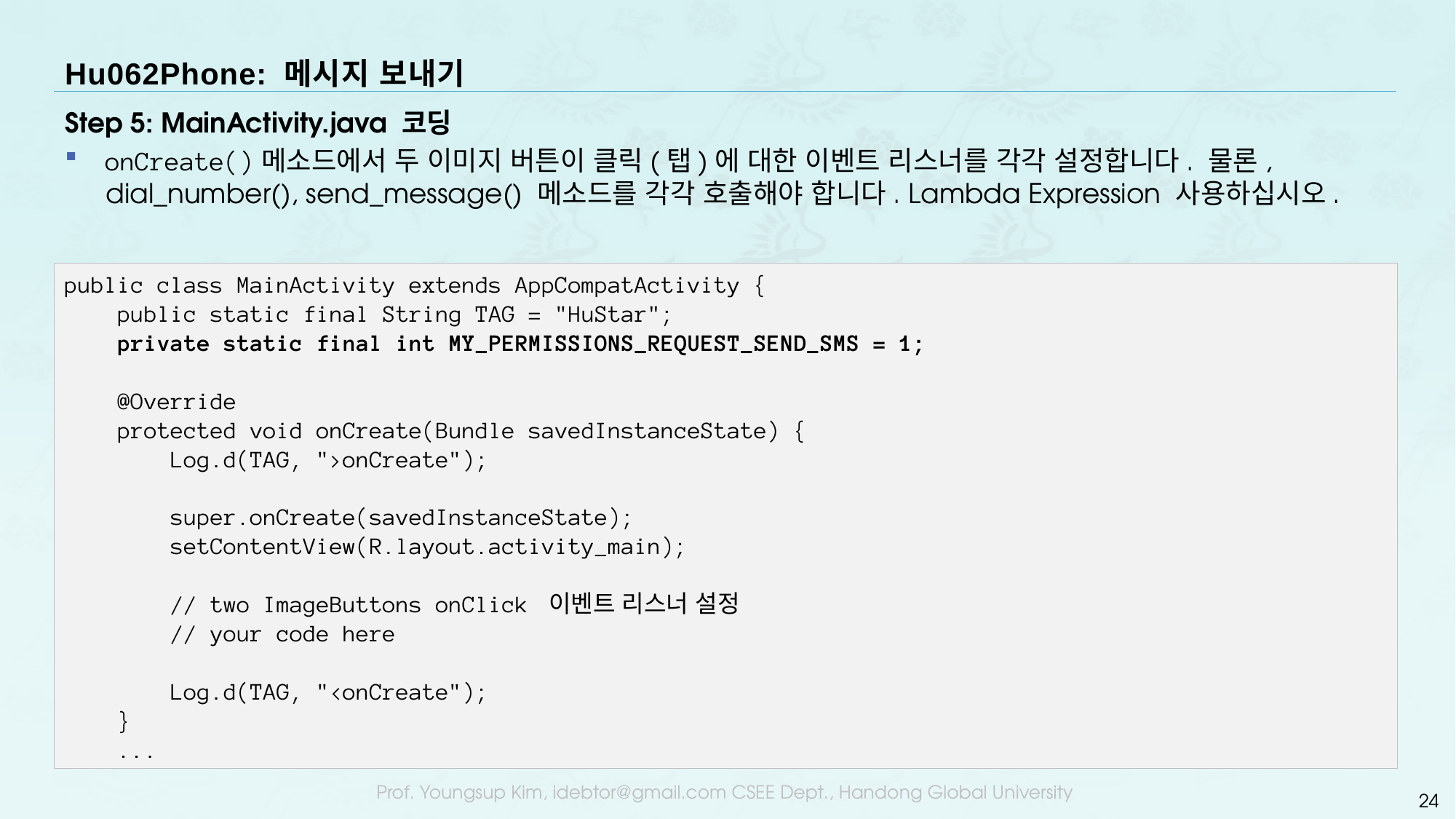

# Hu062Phone: 메시지 보내기
Step 5: MainActivity.java 코딩
onCreate()메소드에서 두 이미지 버튼이 클릭(탭)에 대한 이벤트 리스너를 각각 설정합니다. 물론, dial_number(), send_message() 메소드를 각각 호출해야 합니다. Lambda Expression 사용하십시오.

public class MainActivity extends AppCompatActivity {
    public static final String TAG = "HuStar";
    private static final int MY_PERMISSIONS_REQUEST_SEND_SMS = 1;

    @Override
    protected void onCreate(Bundle savedInstanceState) {
        Log.d(TAG, ">onCreate");

        super.onCreate(savedInstanceState);
        setContentView(R.layout.activity_main);

        // two ImageButtons onClick 이벤트 리스너 설정
        // your code here

        Log.d(TAG, "<onCreate");
    }
    ...
24